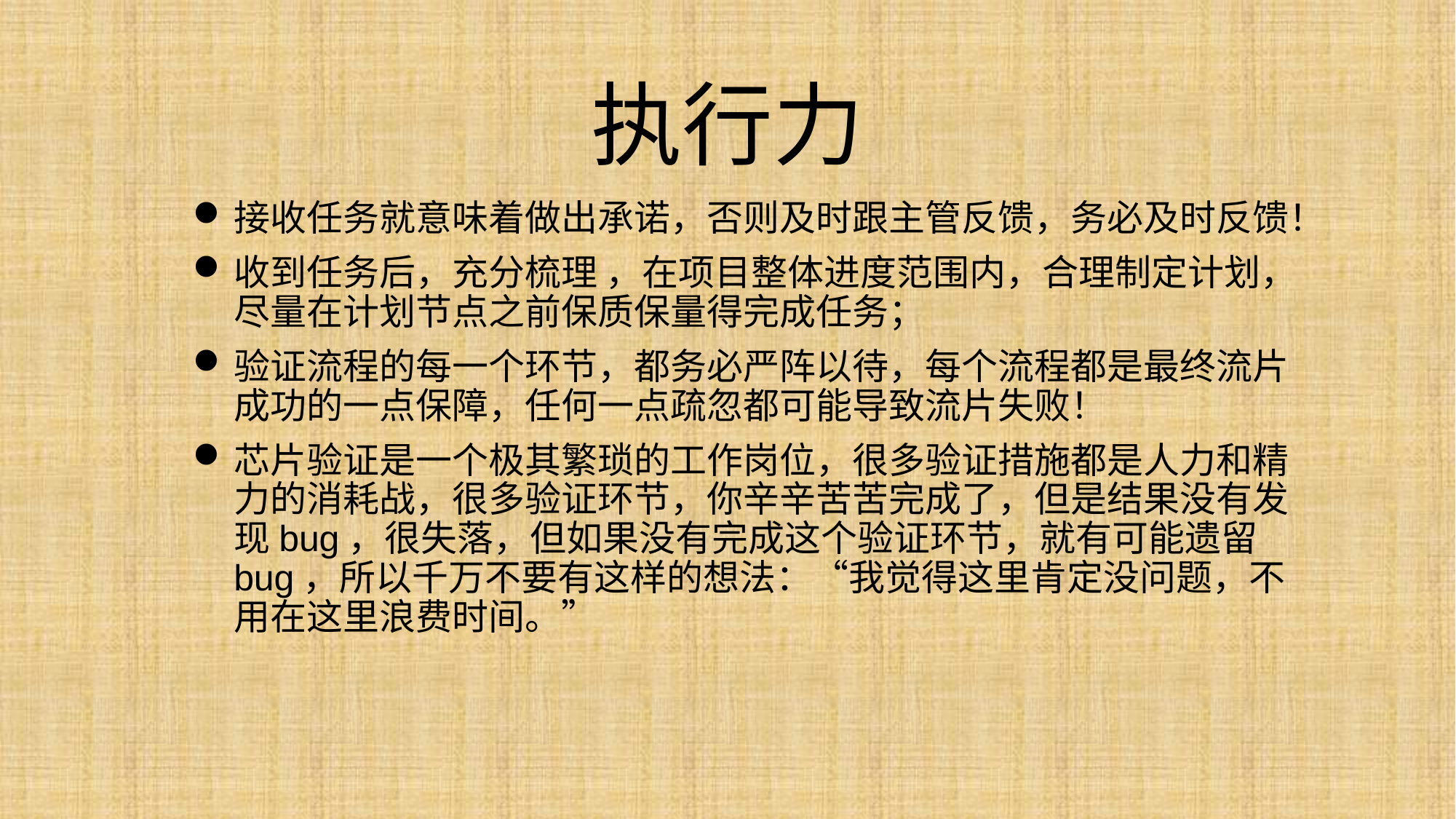

# 执行力
接收任务就意味着做出承诺，否则及时跟主管反馈，务必及时反馈！
收到任务后，充分梳理 ，在项目整体进度范围内，合理制定计划，尽量在计划节点之前保质保量得完成任务；
验证流程的每一个环节，都务必严阵以待，每个流程都是最终流片成功的一点保障，任何一点疏忽都可能导致流片失败！
芯片验证是一个极其繁琐的工作岗位，很多验证措施都是人力和精力的消耗战，很多验证环节，你辛辛苦苦完成了，但是结果没有发现bug，很失落，但如果没有完成这个验证环节，就有可能遗留bug，所以千万不要有这样的想法：“我觉得这里肯定没问题，不用在这里浪费时间。”